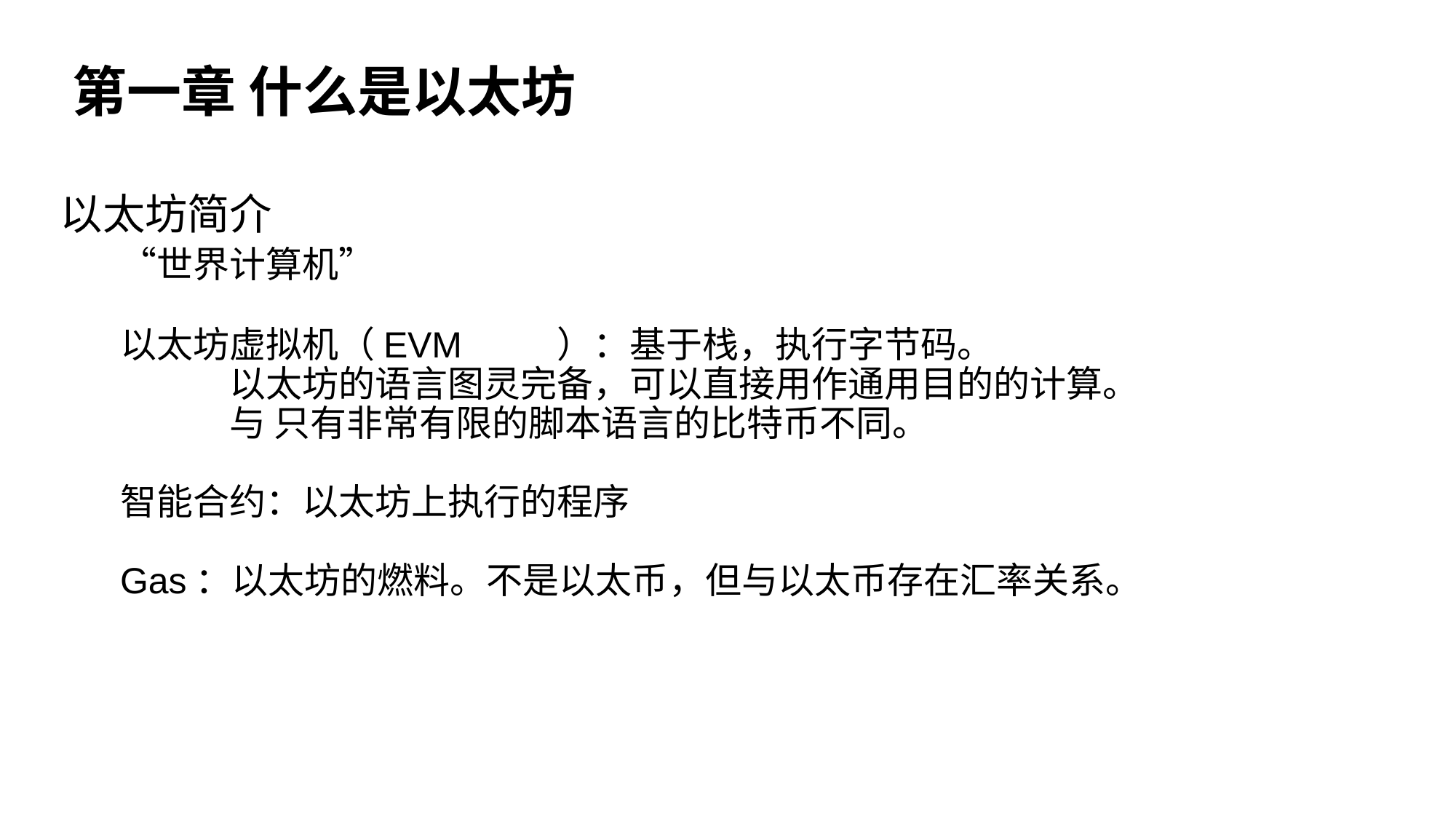

# 第一章 什么是以太坊 以太坊简介 “世界计算机” 以太坊虚拟机（EVM	）：基于栈，执行字节码。 以太坊的语言图灵完备，可以直接用作通用目的的计算。 与 只有非常有限的脚本语言的比特币不同。 智能合约：以太坊上执行的程序 Gas：以太坊的燃料。不是以太币，但与以太币存在汇率关系。